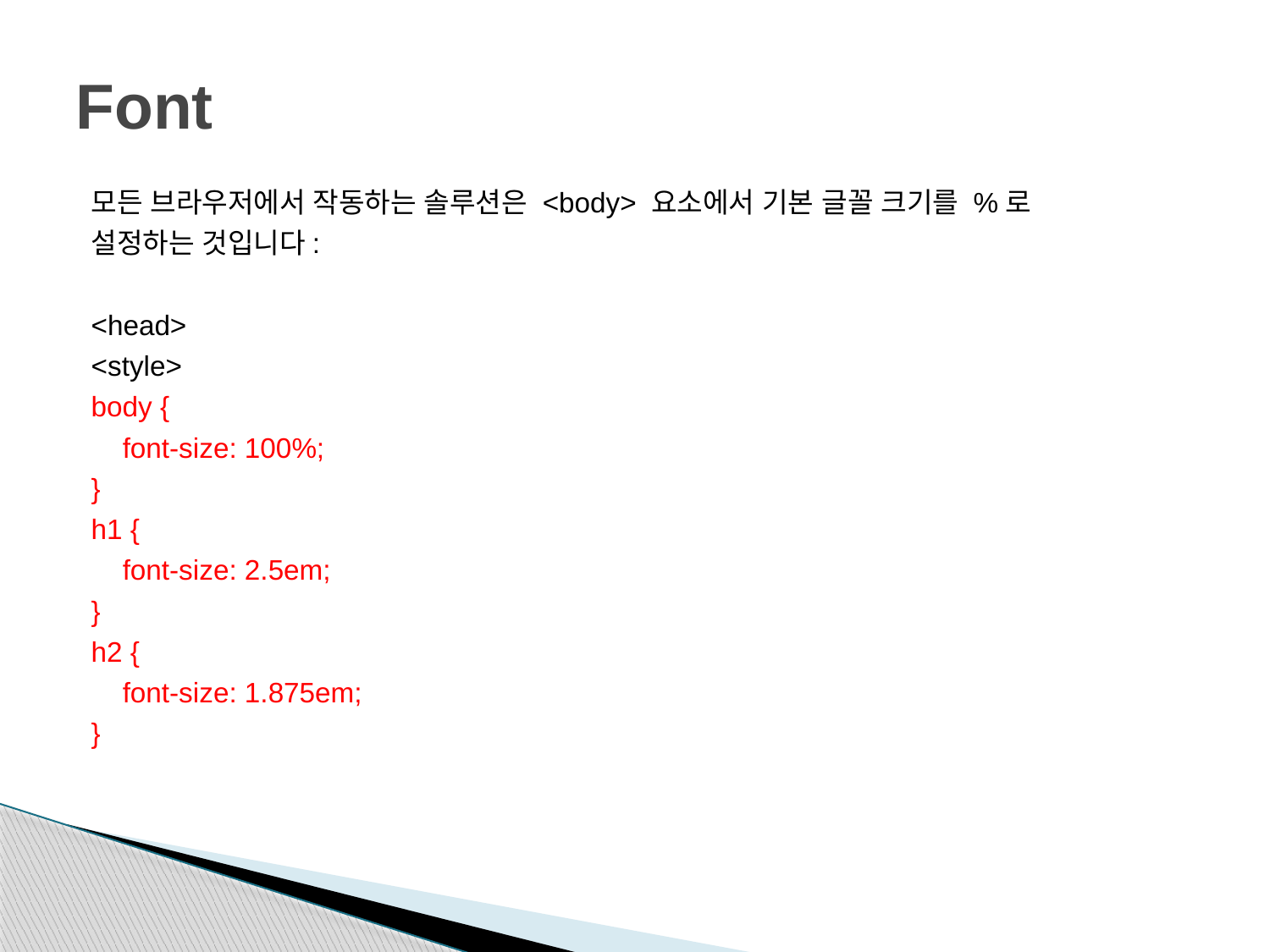

# Font
모든 브라우저에서 작동하는 솔루션은 <body> 요소에서 기본 글꼴 크기를 %로
설정하는 것입니다:

<head>
<style>
body {
    font-size: 100%;
}
h1 {
    font-size: 2.5em;
}
h2 {
    font-size: 1.875em;
}